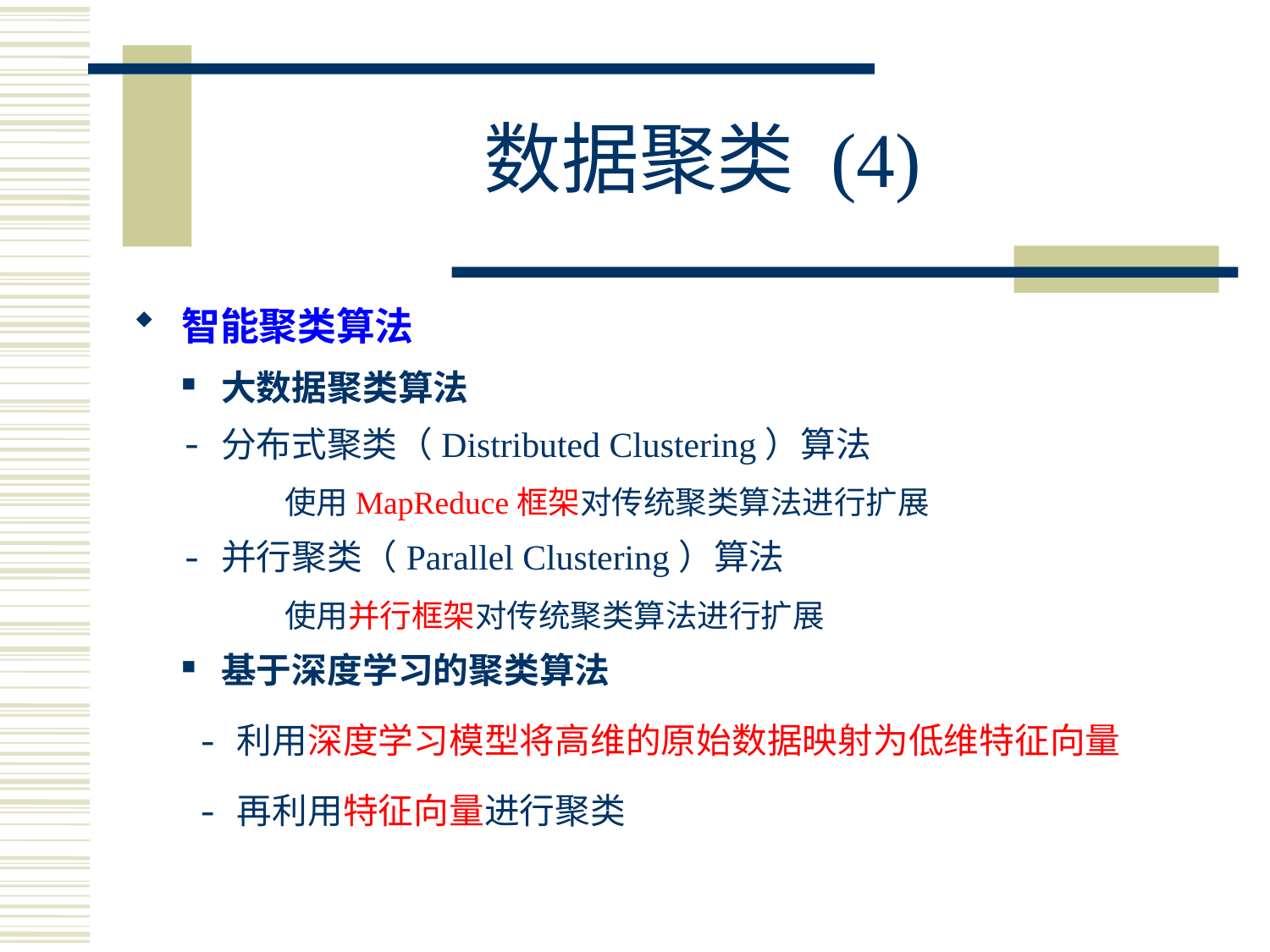

# 数据聚类 (4)
智能聚类算法
大数据聚类算法
分布式聚类（Distributed Clustering）算法
使用MapReduce框架对传统聚类算法进行扩展
并行聚类（Parallel Clustering）算法
使用并行框架对传统聚类算法进行扩展
基于深度学习的聚类算法
利用深度学习模型将高维的原始数据映射为低维特征向量
再利用特征向量进行聚类